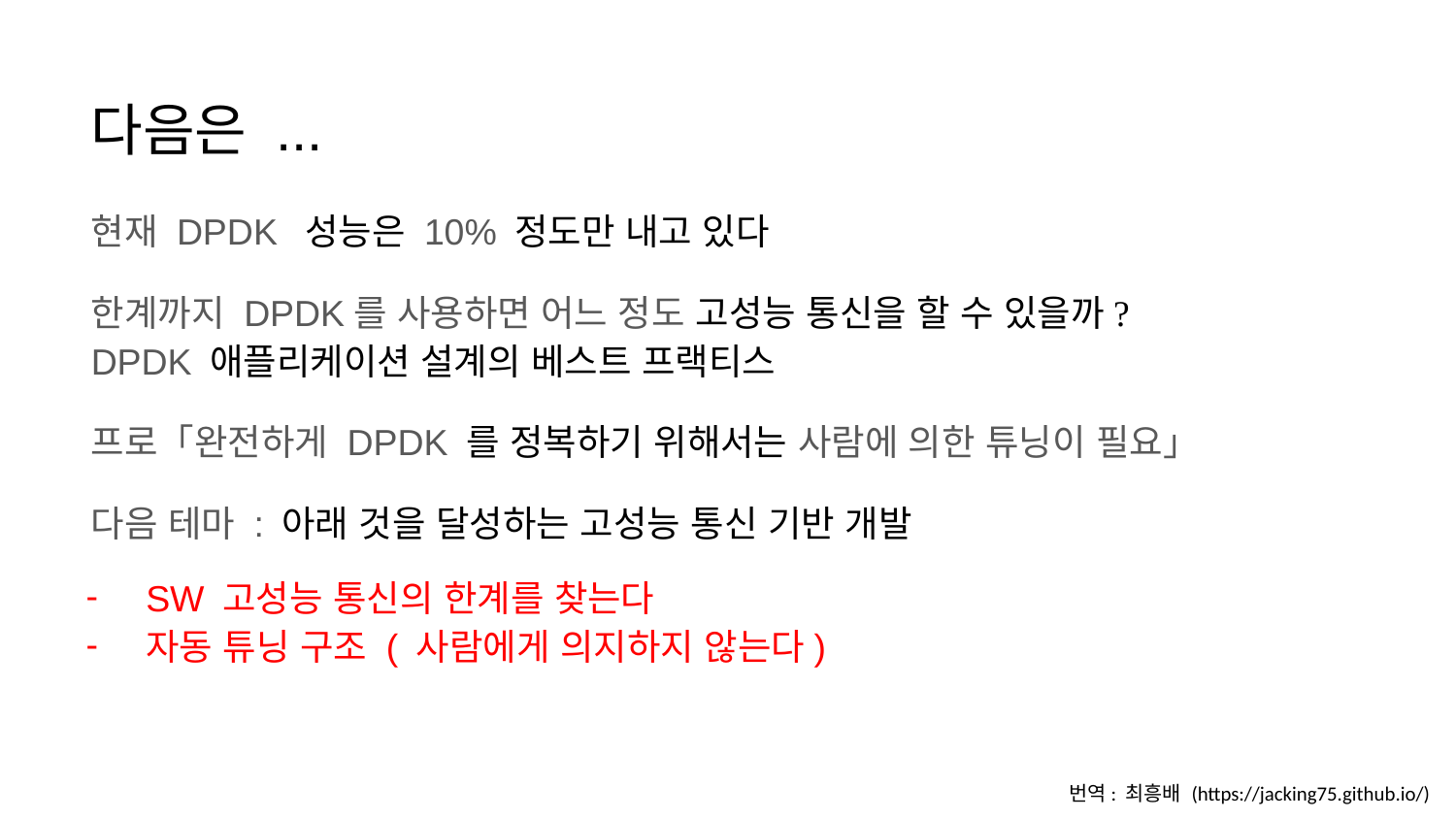

다음은 ...

현재 DPDK  성능은 10% 정도만 내고 있다

한계까지 DPDK를 사용하면 어느 정도 고성능 통신을 할 수 있을까?
DPDK 애플리케이션 설계의 베스트 프랙티스

프로「완전하게 DPDK 를 정복하기 위해서는 사람에 의한 튜닝이 필요」

다음 테마 : 아래 것을 달성하는 고성능 통신 기반 개발

SW 고성능 통신의 한계를 찾는다
자동 튜닝 구조 ( 사람에게 의지하지 않는다)
-
-
번역: 최흥배 (https://jacking75.github.io/)